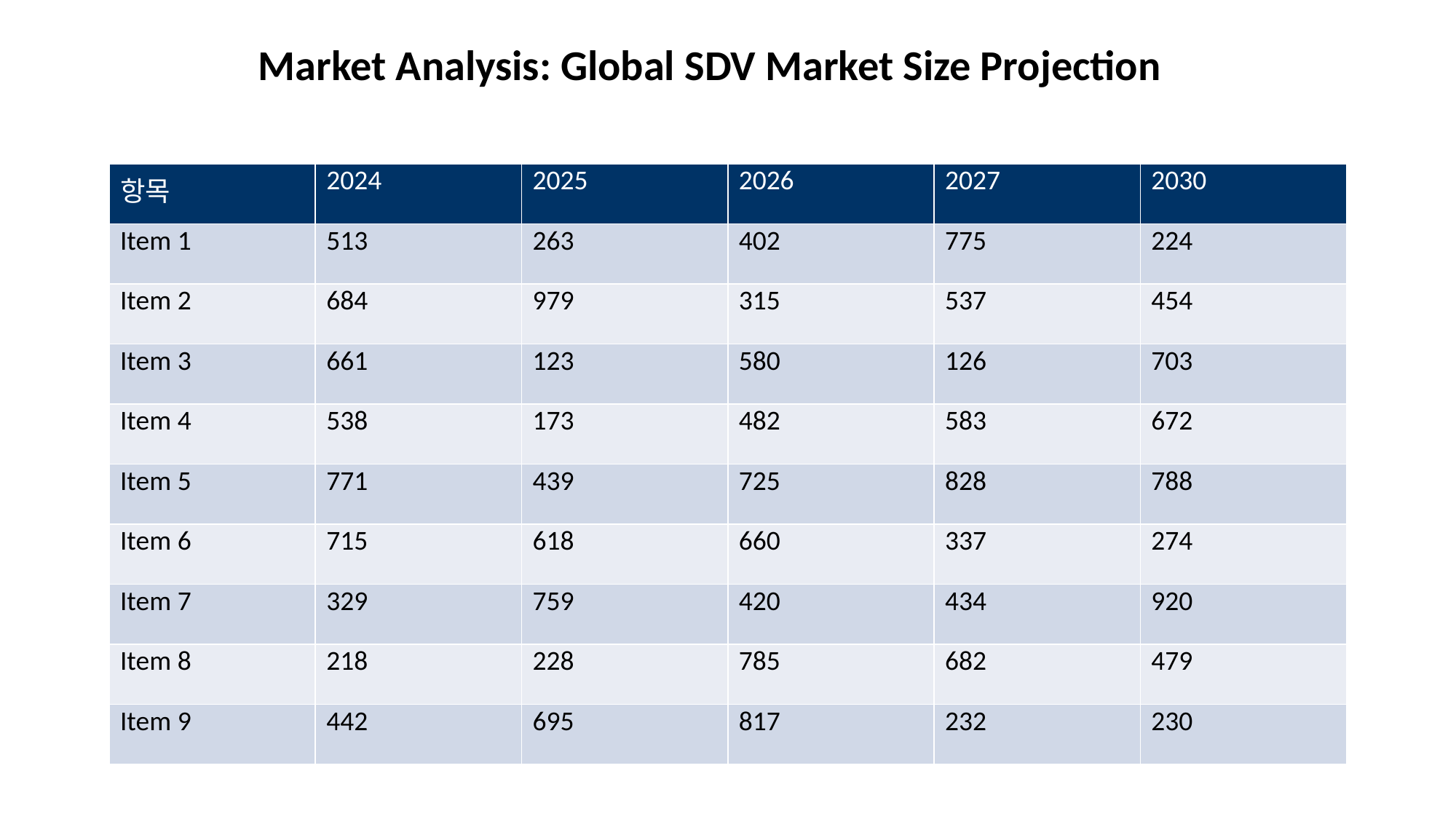

Market Analysis: Global SDV Market Size Projection
#
| 항목 | 2024 | 2025 | 2026 | 2027 | 2030 |
| --- | --- | --- | --- | --- | --- |
| Item 1 | 513 | 263 | 402 | 775 | 224 |
| Item 2 | 684 | 979 | 315 | 537 | 454 |
| Item 3 | 661 | 123 | 580 | 126 | 703 |
| Item 4 | 538 | 173 | 482 | 583 | 672 |
| Item 5 | 771 | 439 | 725 | 828 | 788 |
| Item 6 | 715 | 618 | 660 | 337 | 274 |
| Item 7 | 329 | 759 | 420 | 434 | 920 |
| Item 8 | 218 | 228 | 785 | 682 | 479 |
| Item 9 | 442 | 695 | 817 | 232 | 230 |